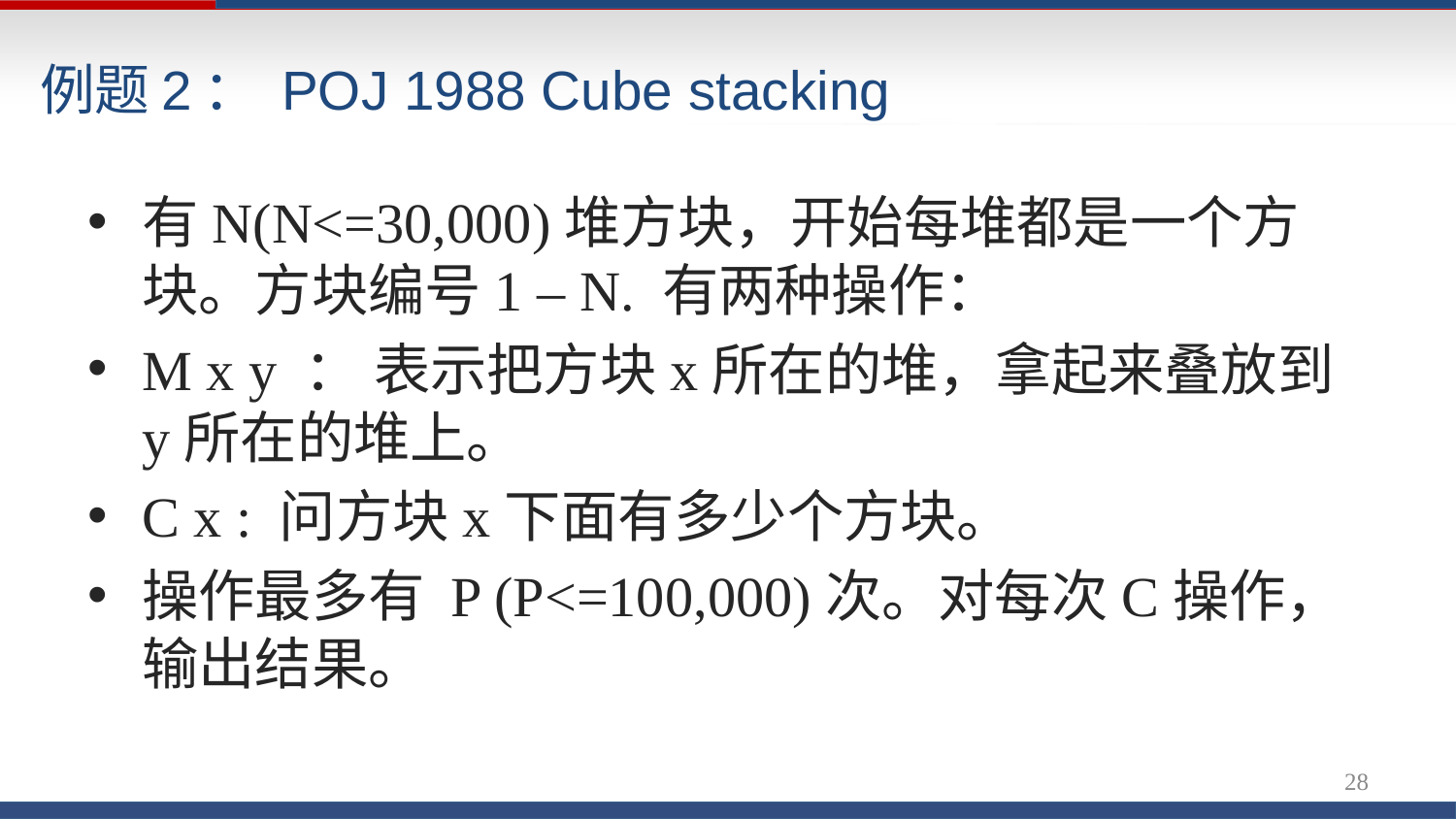

# 例题2： POJ 1988 Cube stacking
有N(N<=30,000)堆方块，开始每堆都是一个方块。方块编号1 – N. 有两种操作：
M x y ： 表示把方块x所在的堆，拿起来叠放到y所在的堆上。
C x : 问方块x下面有多少个方块。
操作最多有 P (P<=100,000)次。对每次C操作，输出结果。
28